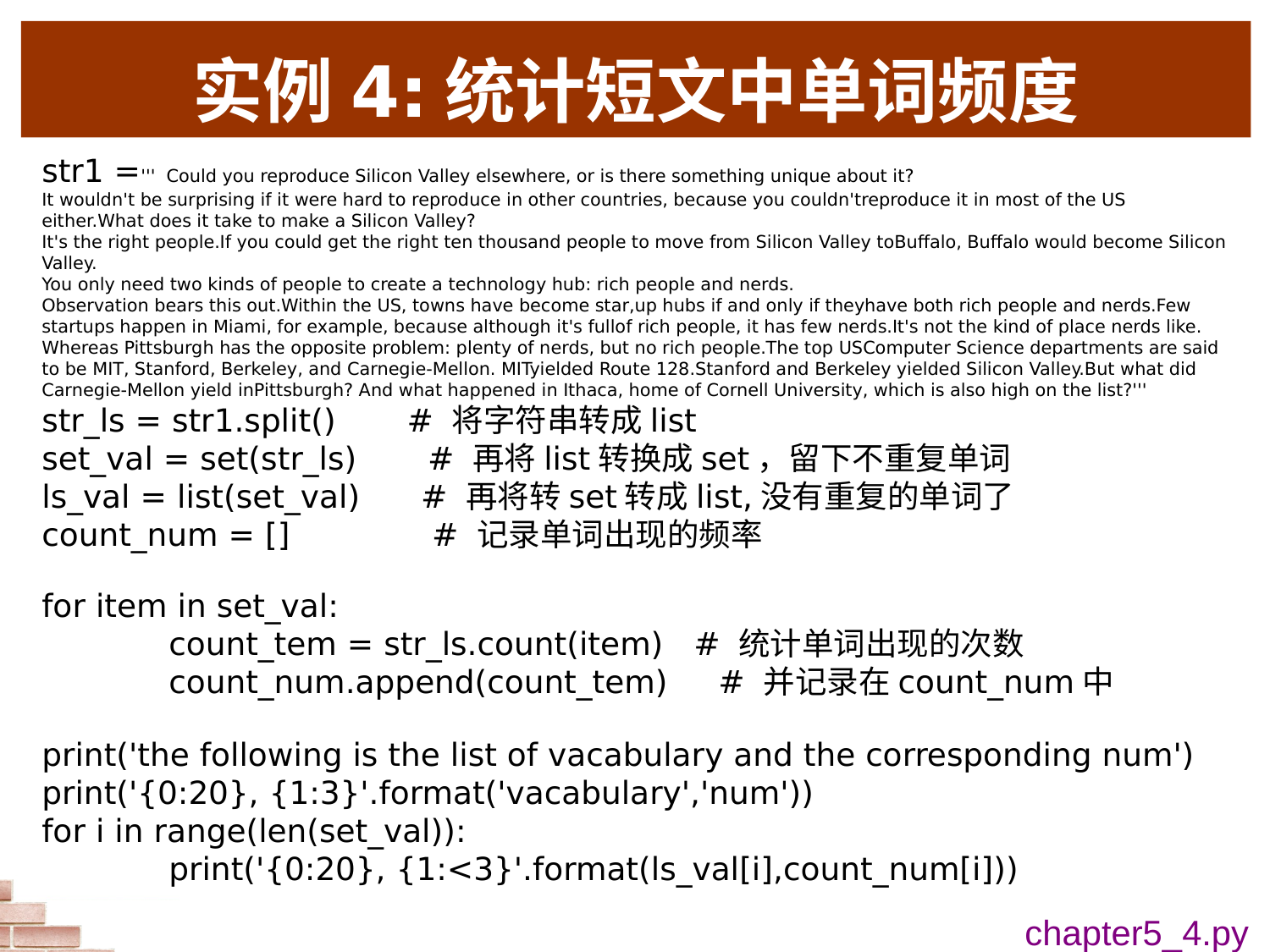

# 实例4:统计短文中单词频度
str1 ='''  Could you reproduce Silicon Valley elsewhere, or is there something unique about it?
It wouldn't be surprising if it were hard to reproduce in other countries, because you couldn'treproduce it in most of the US either.What does it take to make a Silicon Valley?
It's the right people.If you could get the right ten thousand people to move from Silicon Valley toBuffalo, Buffalo would become Silicon Valley.
You only need two kinds of people to create a technology hub: rich people and nerds.
Observation bears this out.Within the US, towns have become star,up hubs if and only if theyhave both rich people and nerds.Few startups happen in Miami, for example, because although it's fullof rich people, it has few nerds.It's not the kind of place nerds like.
Whereas Pittsburgh has the opposite problem: plenty of nerds, but no rich people.The top USComputer Science departments are said to be MIT, Stanford, Berkeley, and Carnegie-Mellon. MITyielded Route 128.Stanford and Berkeley yielded Silicon Valley.But what did Carnegie-Mellon yield inPittsburgh? And what happened in Ithaca, home of Cornell University, which is also high on the list?'''
str_ls = str1.split()       # 将字符串转成list
set_val = set(str_ls)       # 再将list转换成set，留下不重复单词
ls_val = list(set_val)      # 再将转set转成list,没有重复的单词了
count_num = []              # 记录单词出现的频率

for item in set_val:
	count_tem = str_ls.count(item)   # 统计单词出现的次数
	count_num.append(count_tem)     # 并记录在count_num中

print('the following is the list of vacabulary and the corresponding num')
print('{0:20}, {1:3}'.format('vacabulary','num'))
for i in range(len(set_val)):
	print('{0:20}, {1:<3}'.format(ls_val[i],count_num[i]))
chapter5_4.py